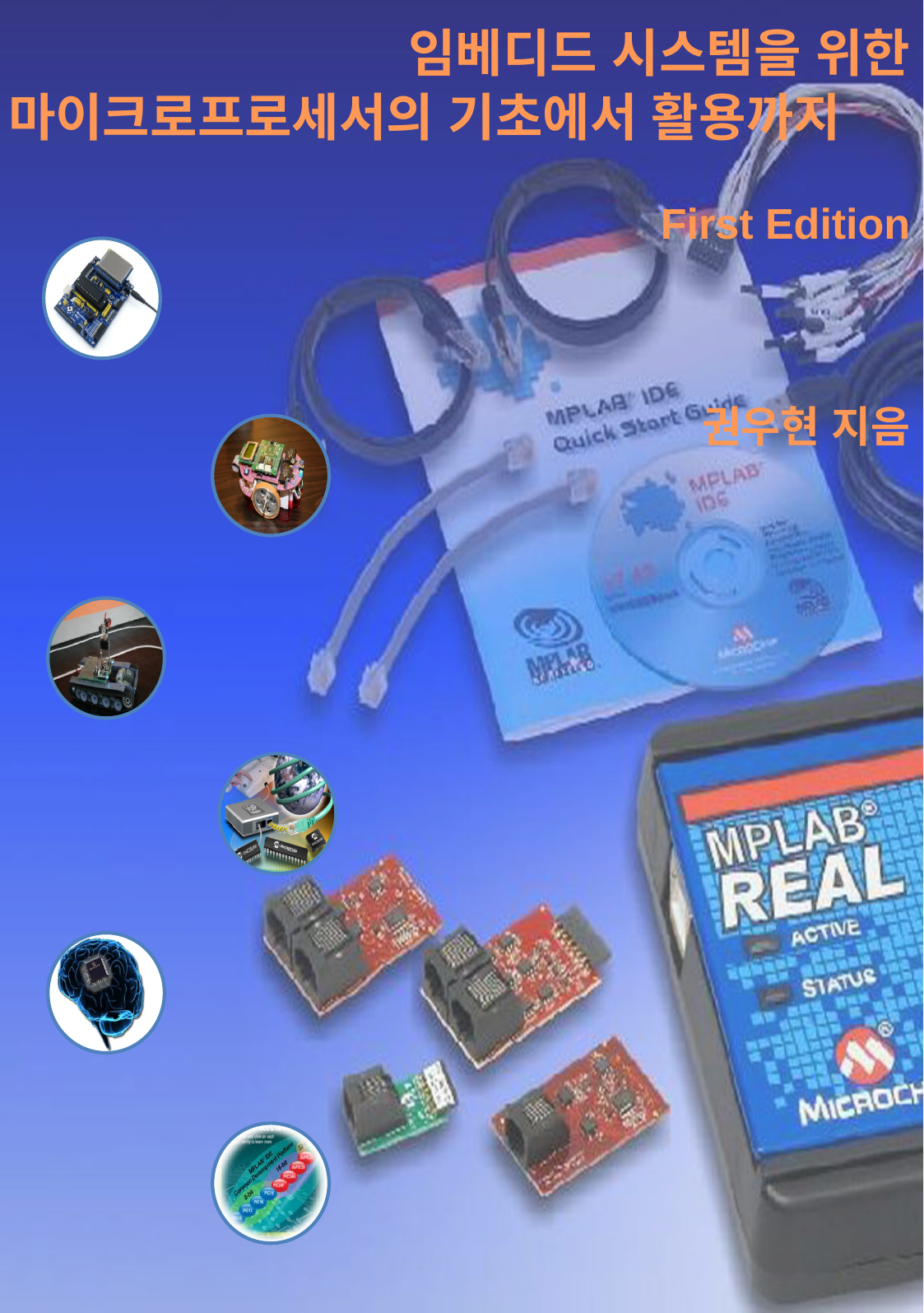

임베디드 시스템을 위한
마이크로프로세서의 기초에서 활용까지
First Edition

권우현 지음